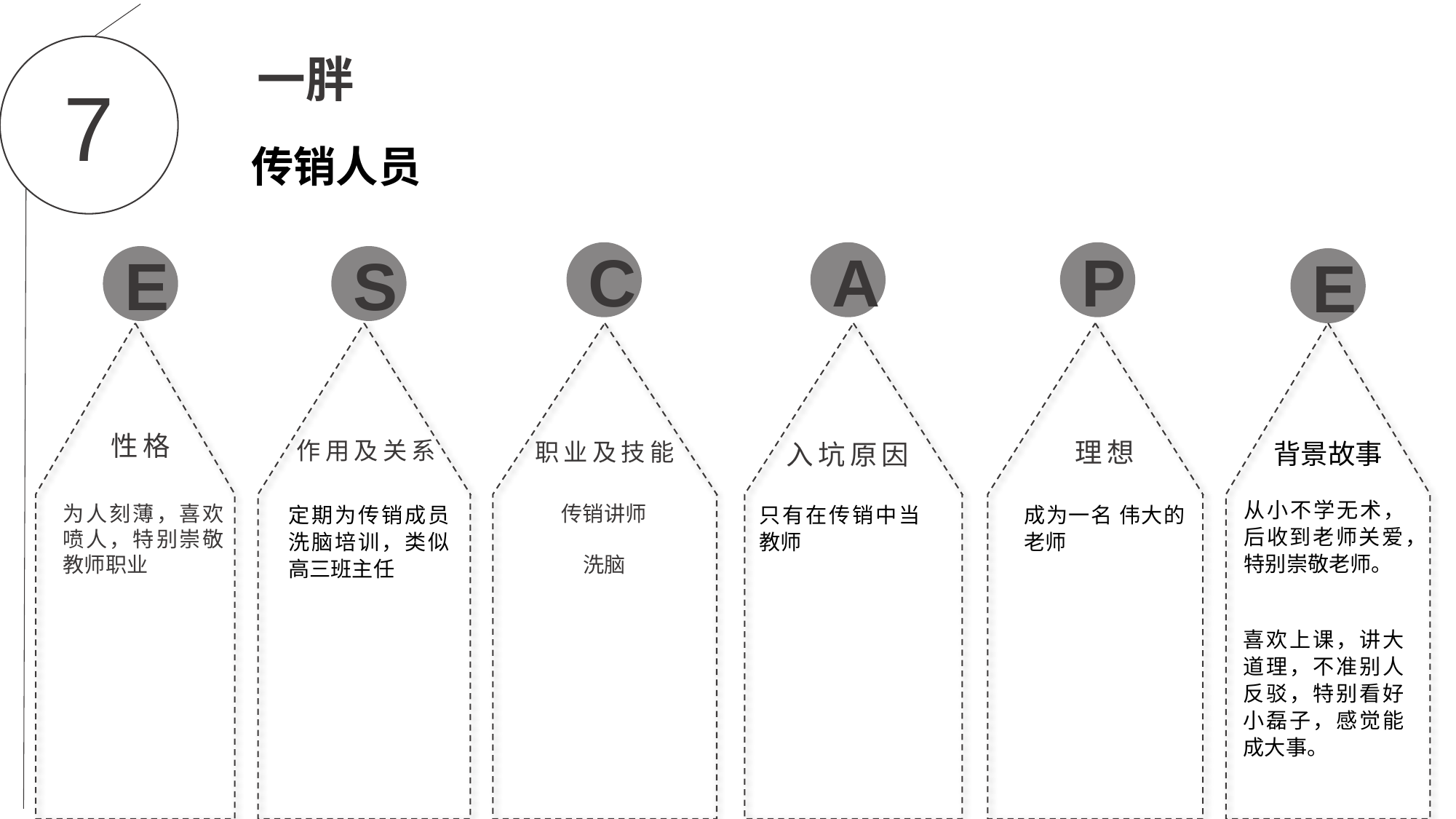

7
 一胖
传销人员
C
A
P
E
S
E

性格
作用及关系
理想
职业及技能
背景故事
入坑原因
从小不学无术，后收到老师关爱，特别崇敬老师。
定期为传销成员洗脑培训，类似高三班主任
只有在传销中当教师
成为一名 伟大的老师
传销讲师

洗脑

为人刻薄，喜欢喷人，特别崇敬教师职业
喜欢上课，讲大道理，不准别人反驳，特别看好小磊子，感觉能成大事。